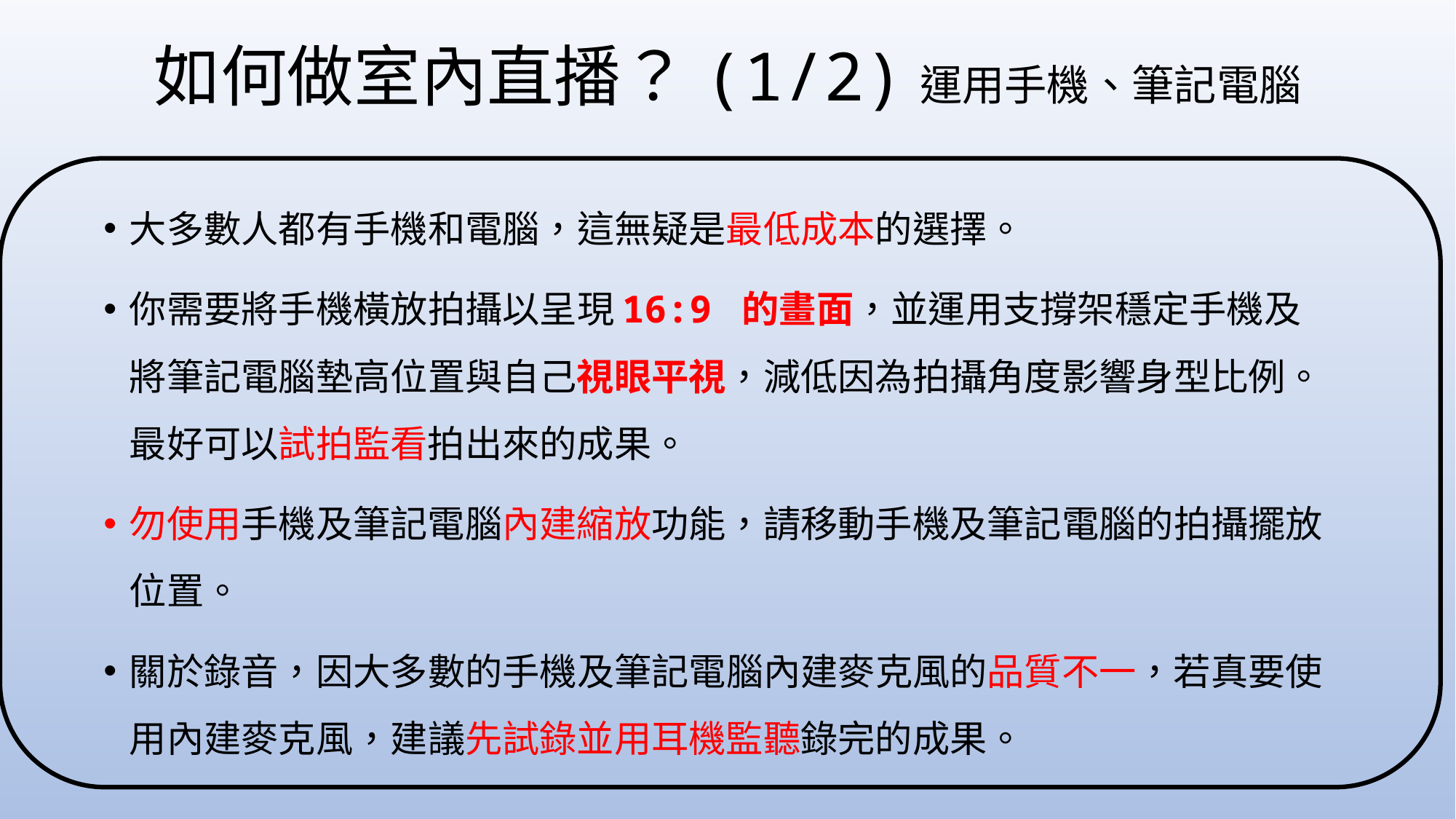

# 如何做室內直播？(1/2)運用手機、筆記電腦

大多數人都有手機和電腦，這無疑是最低成本的選擇。
你需要將手機橫放拍攝以呈現16:9 的畫面，並運用支撐架穩定手機及將筆記電腦墊高位置與自己視眼平視，減低因為拍攝角度影響身型比例。最好可以試拍監看拍出來的成果。
勿使用手機及筆記電腦內建縮放功能，請移動手機及筆記電腦的拍攝擺放位置。
關於錄音，因大多數的手機及筆記電腦內建麥克風的品質不一，若真要使用內建麥克風，建議先試錄並用耳機監聽錄完的成果。